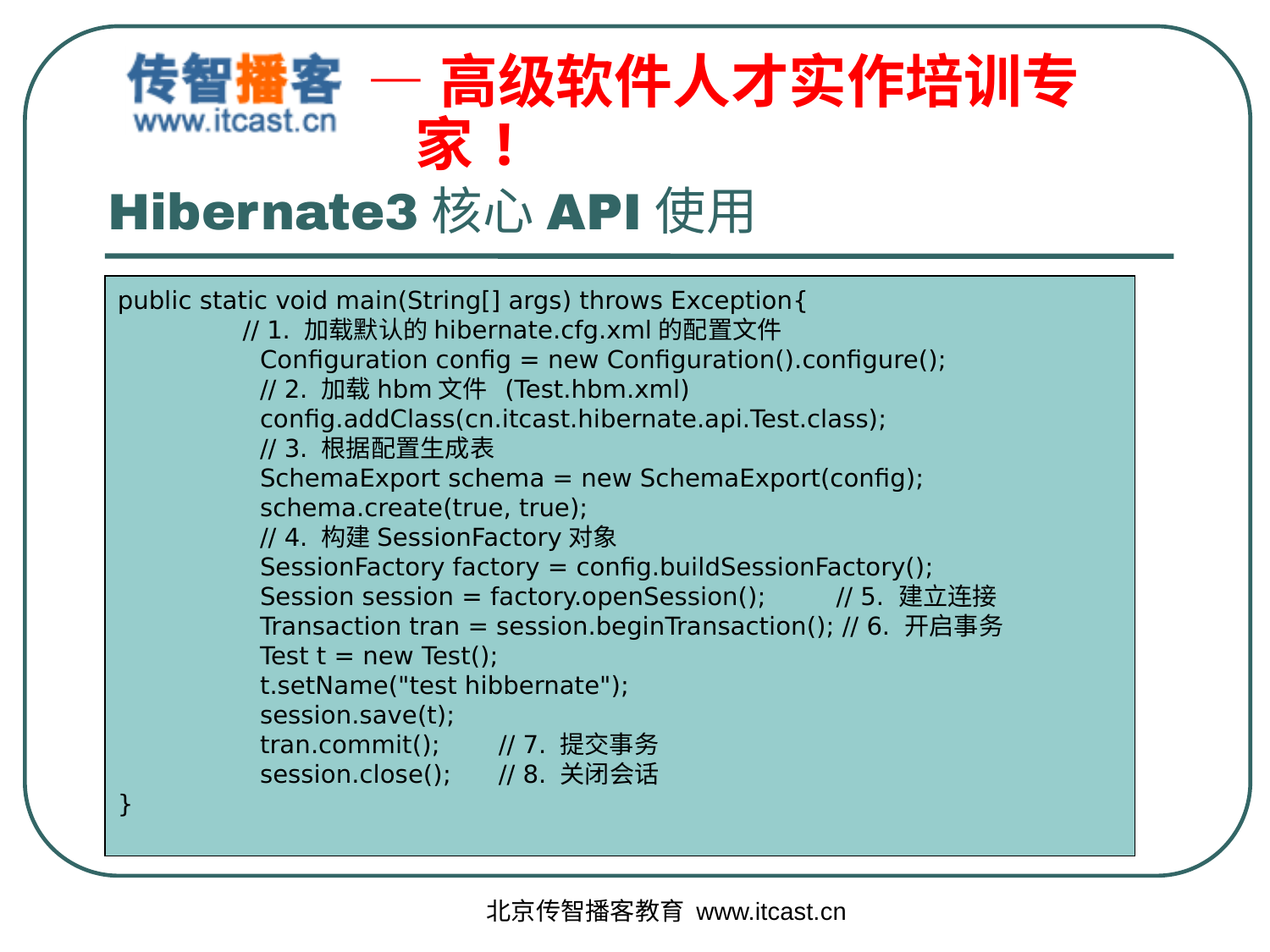

# Hibernate3核心API使用
public static void main(String[] args) throws Exception{
                // 1. 加载默认的hibernate.cfg.xml的配置文件
	  Configuration config = new Configuration().configure();
	  // 2. 加载hbm文件  (Test.hbm.xml)
	  config.addClass(cn.itcast.hibernate.api.Test.class);
	  // 3. 根据配置生成表
	  SchemaExport schema = new SchemaExport(config);
	  schema.create(true, true);
	  // 4. 构建SessionFactory对象
	  SessionFactory factory = config.buildSessionFactory();
	  Session session = factory.openSession();         // 5. 建立连接
	  Transaction tran = session.beginTransaction(); // 6. 开启事务
	  Test t = new Test();
	  t.setName("test hibbernate");
	  session.save(t);
	  tran.commit(); 	// 7. 提交事务
	  session.close();	// 8. 关闭会话
}

北京传智播客教育 www.itcast.cn